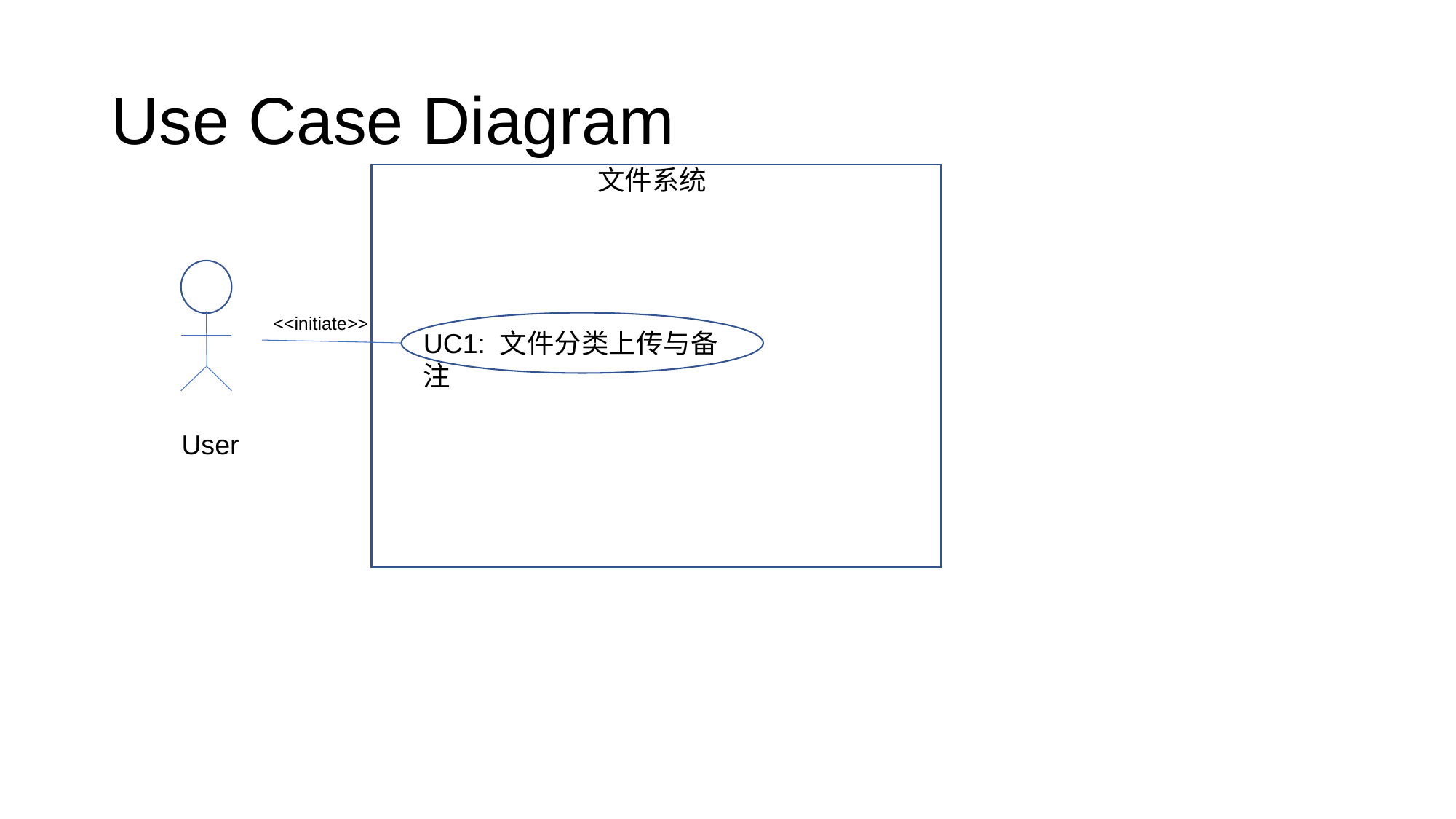

# Use Case Diagram
文件系统

<<initiate>>

UC1: 文件分类上传与备注
User